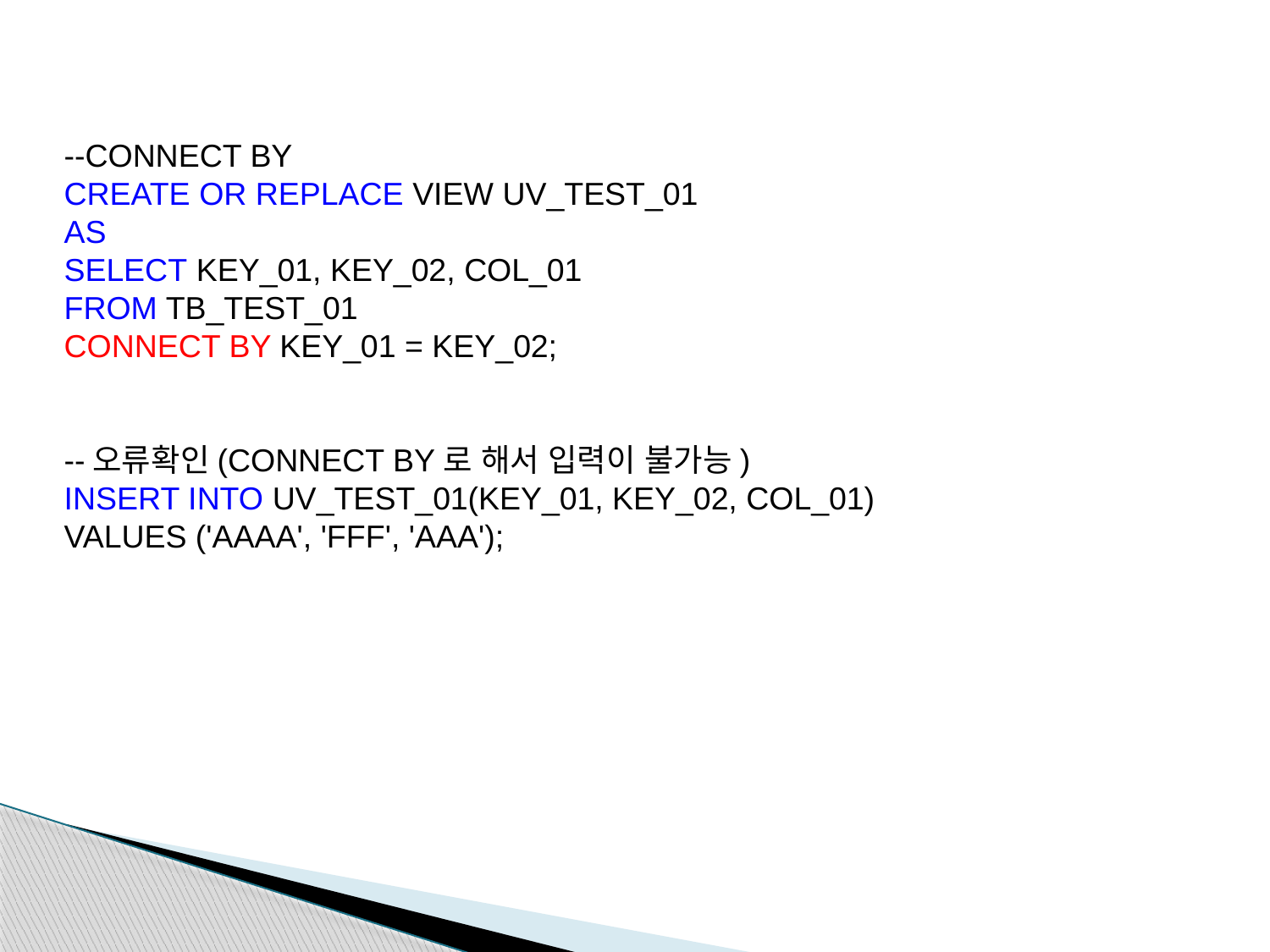

--CONNECT BY
CREATE OR REPLACE VIEW UV_TEST_01
AS
SELECT KEY_01, KEY_02, COL_01
FROM TB_TEST_01
CONNECT BY KEY_01 = KEY_02;

--오류확인(CONNECT BY로 해서 입력이 불가능)
INSERT INTO UV_TEST_01(KEY_01, KEY_02, COL_01)
VALUES ('AAAA', 'FFF', 'AAA');